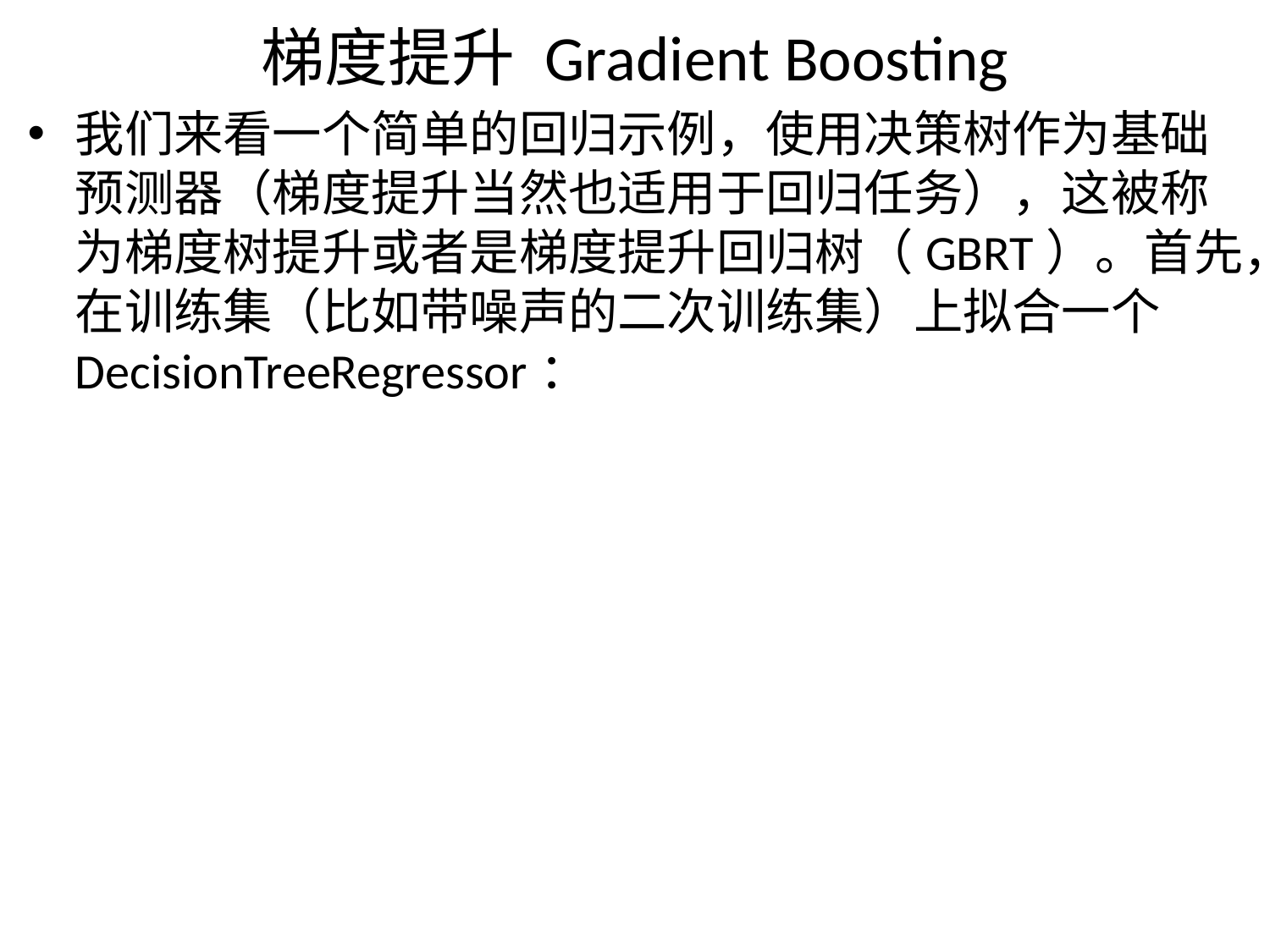

# 梯度提升 Gradient Boosting
我们来看一个简单的回归示例，使用决策树作为基础预测器（梯度提升当然也适用于回归任务），这被称为梯度树提升或者是梯度提升回归树（GBRT）。首先，在训练集（比如带噪声的二次训练集）上拟合一个DecisionTreeRegressor：